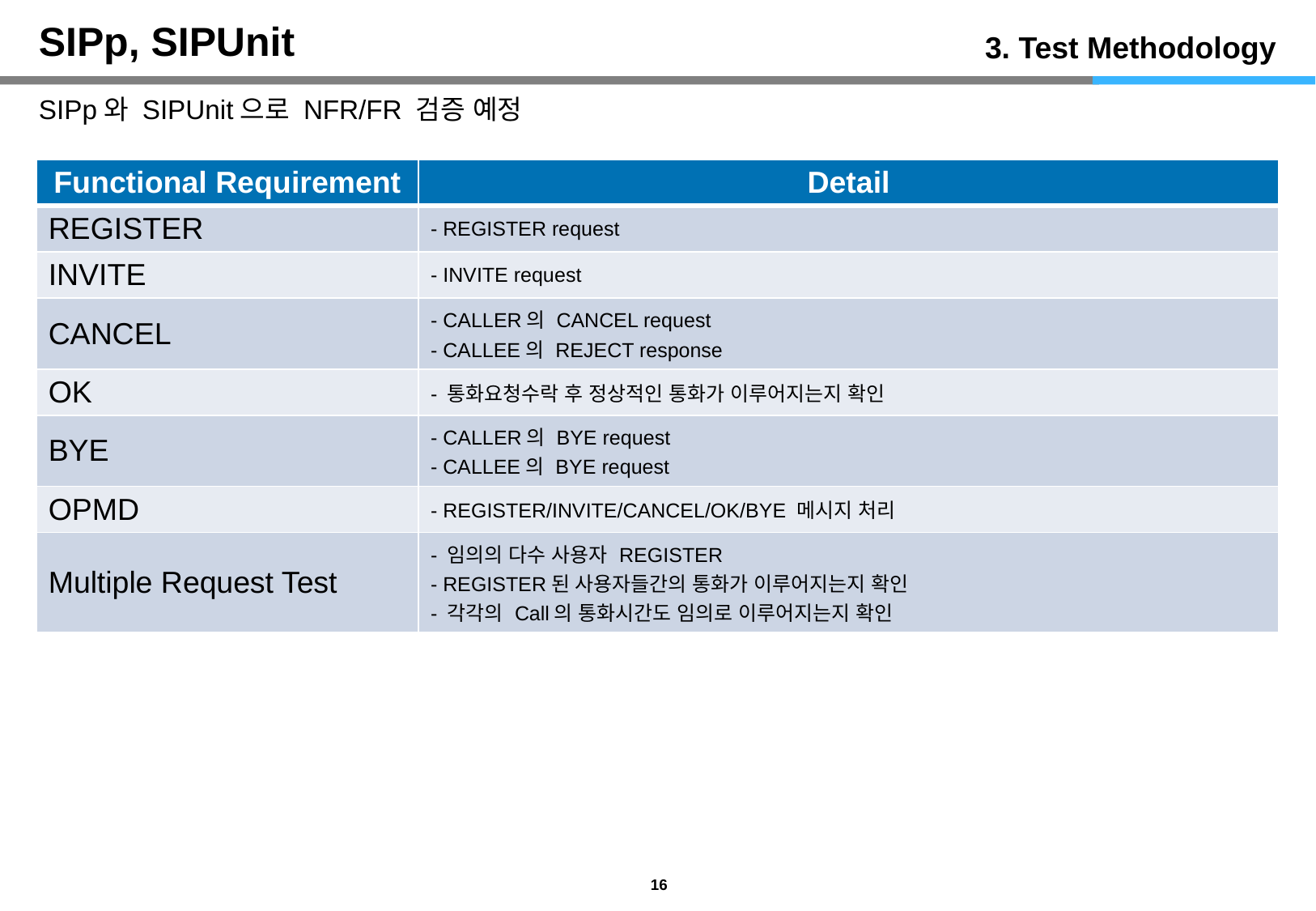

# SIPp, SIPUnit
3. Test Methodology
SIPp와 SIPUnit으로 NFR/FR 검증 예정
| Functional Requirement | Detail |
| --- | --- |
| REGISTER | - REGISTER request |
| INVITE | - INVITE request |
| CANCEL | - CALLER의 CANCEL request - CALLEE의 REJECT response |
| OK | - 통화요청수락 후 정상적인 통화가 이루어지는지 확인 |
| BYE | - CALLER의 BYE request - CALLEE의 BYE request |
| OPMD | - REGISTER/INVITE/CANCEL/OK/BYE 메시지 처리 |
| Multiple Request Test | - 임의의 다수 사용자 REGISTER - REGISTER된 사용자들간의 통화가 이루어지는지 확인 - 각각의 Call의 통화시간도 임의로 이루어지는지 확인 |